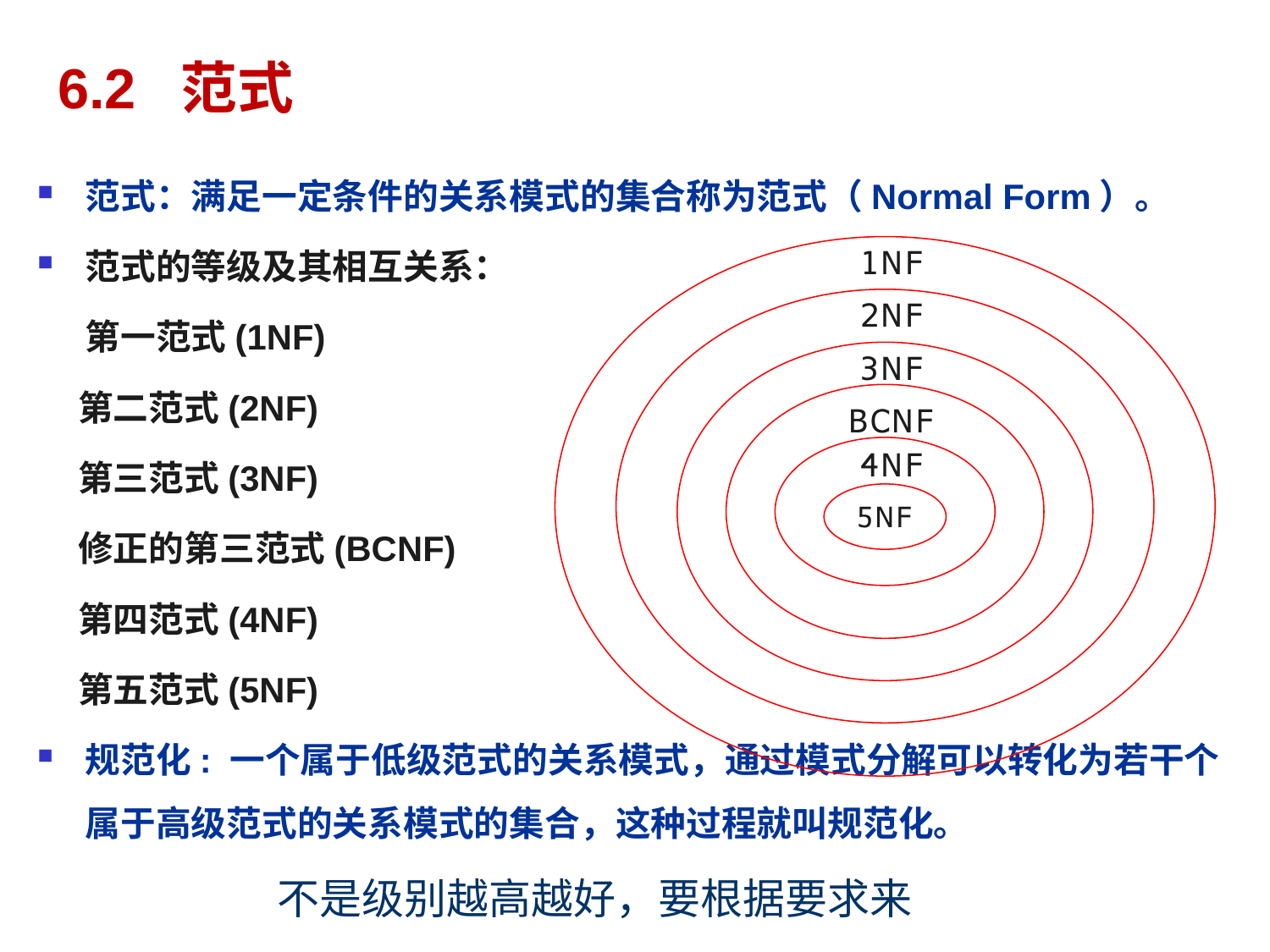

# 6.2  范式
范式：满足一定条件的关系模式的集合称为范式（Normal Form）。
范式的等级及其相互关系：
	第一范式(1NF)
    第二范式(2NF)
    第三范式(3NF)
    修正的第三范式(BCNF)
    第四范式(4NF)
    第五范式(5NF)
规范化: 一个属于低级范式的关系模式，通过模式分解可以转化为若干个属于高级范式的关系模式的集合，这种过程就叫规范化。
1NF

2NF

3NF

BCNF

4NF
5NF
不是级别越高越好，要根据要求来